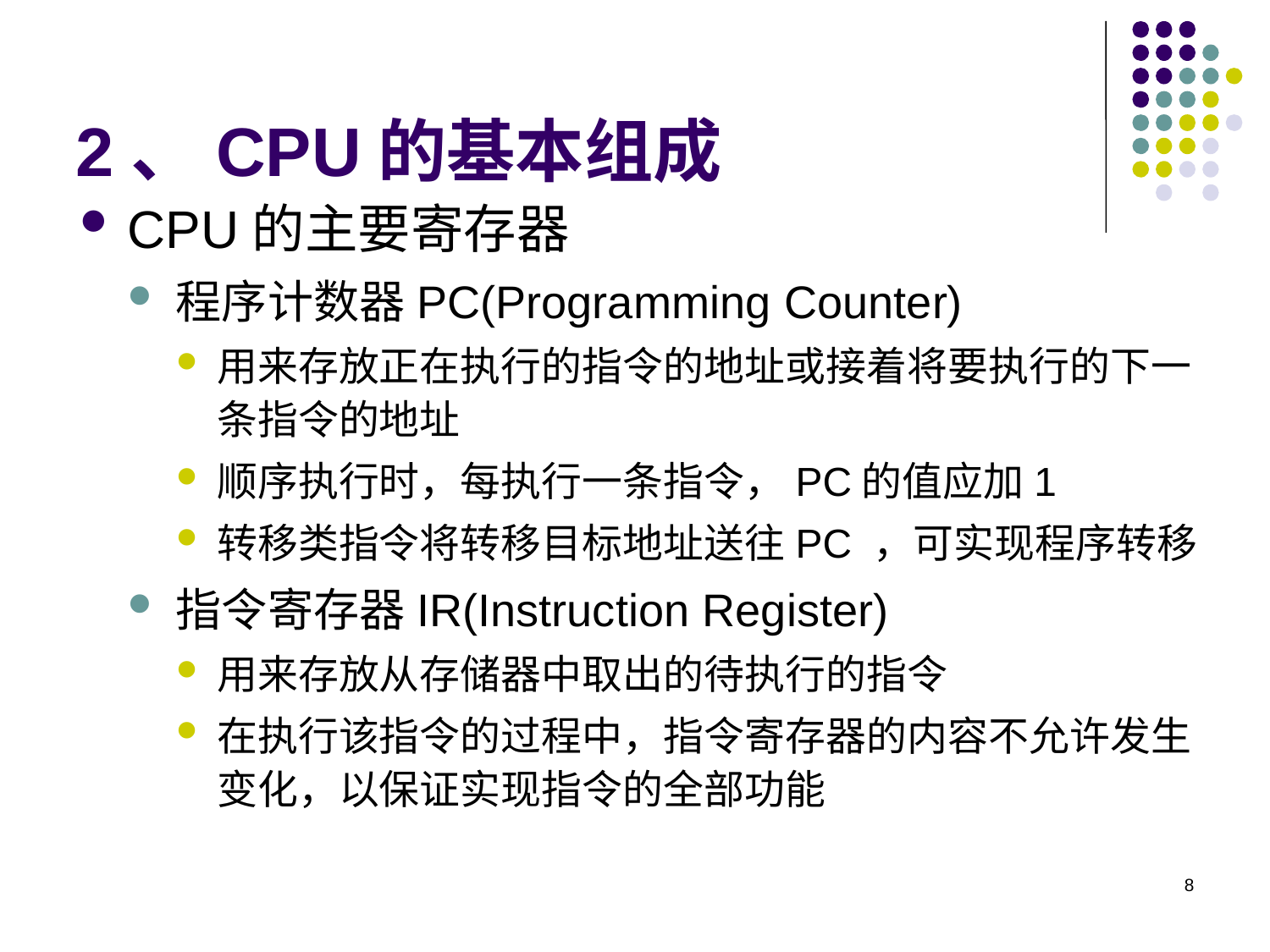

2、CPU的基本组成
CPU的主要寄存器
程序计数器PC(Programming Counter)
用来存放正在执行的指令的地址或接着将要执行的下一条指令的地址
顺序执行时，每执行一条指令，PC的值应加1
转移类指令将转移目标地址送往PC ，可实现程序转移
指令寄存器IR(Instruction Register)
用来存放从存储器中取出的待执行的指令
在执行该指令的过程中，指令寄存器的内容不允许发生变化，以保证实现指令的全部功能
8